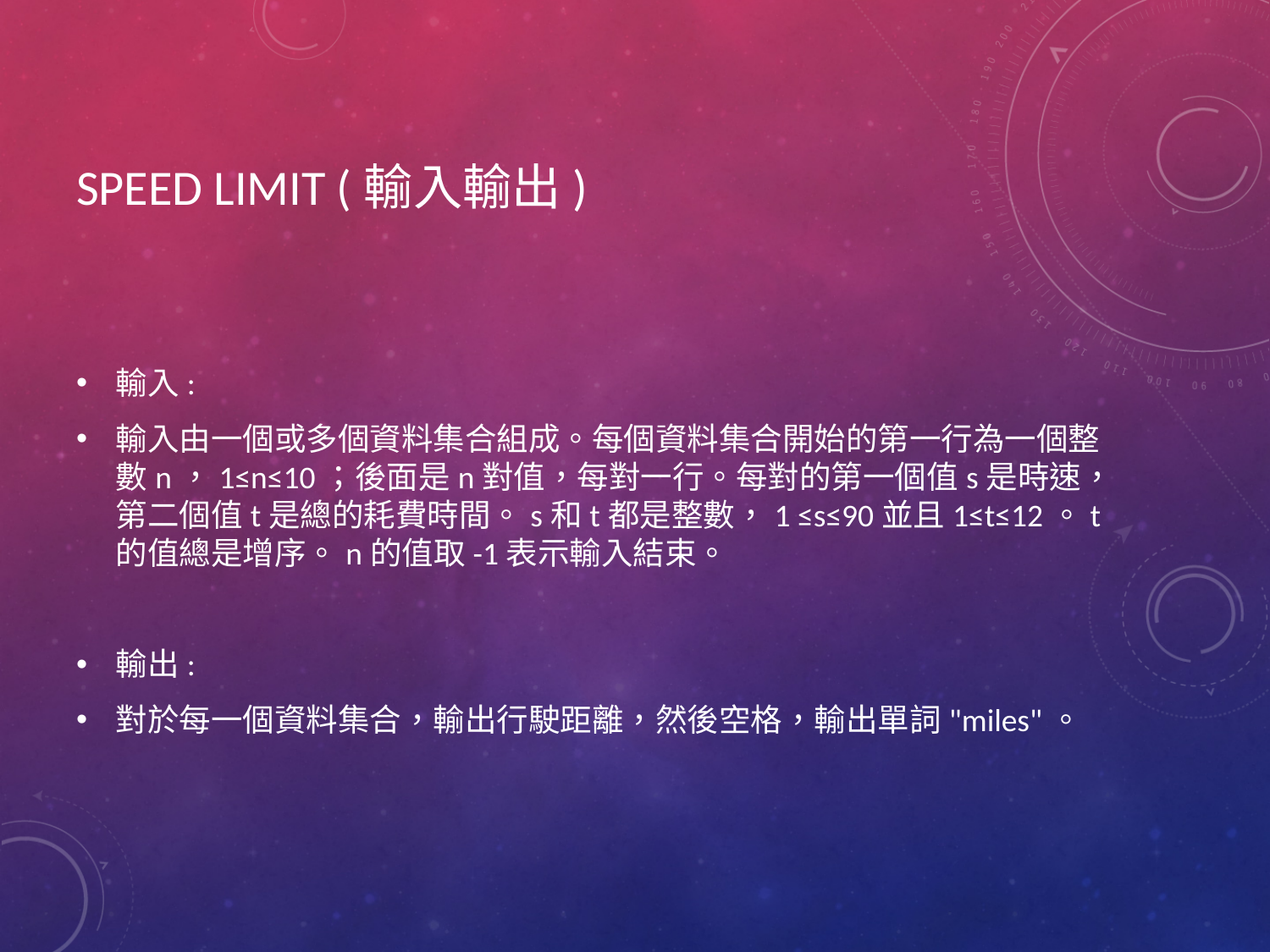

# Speed Limit (輸入輸出)
輸入:
輸入由一個或多個資料集合組成。每個資料集合開始的第一行為一個整數n，1≤n≤10；後面是n對值，每對一行。每對的第一個值s是時速，第二個值t是總的耗費時間。s和t都是整數，1 ≤s≤90並且1≤t≤12。t的值總是增序。n的值取-1表示輸入結束。

輸出:
對於每一個資料集合，輸出行駛距離，然後空格，輸出單詞"miles"。